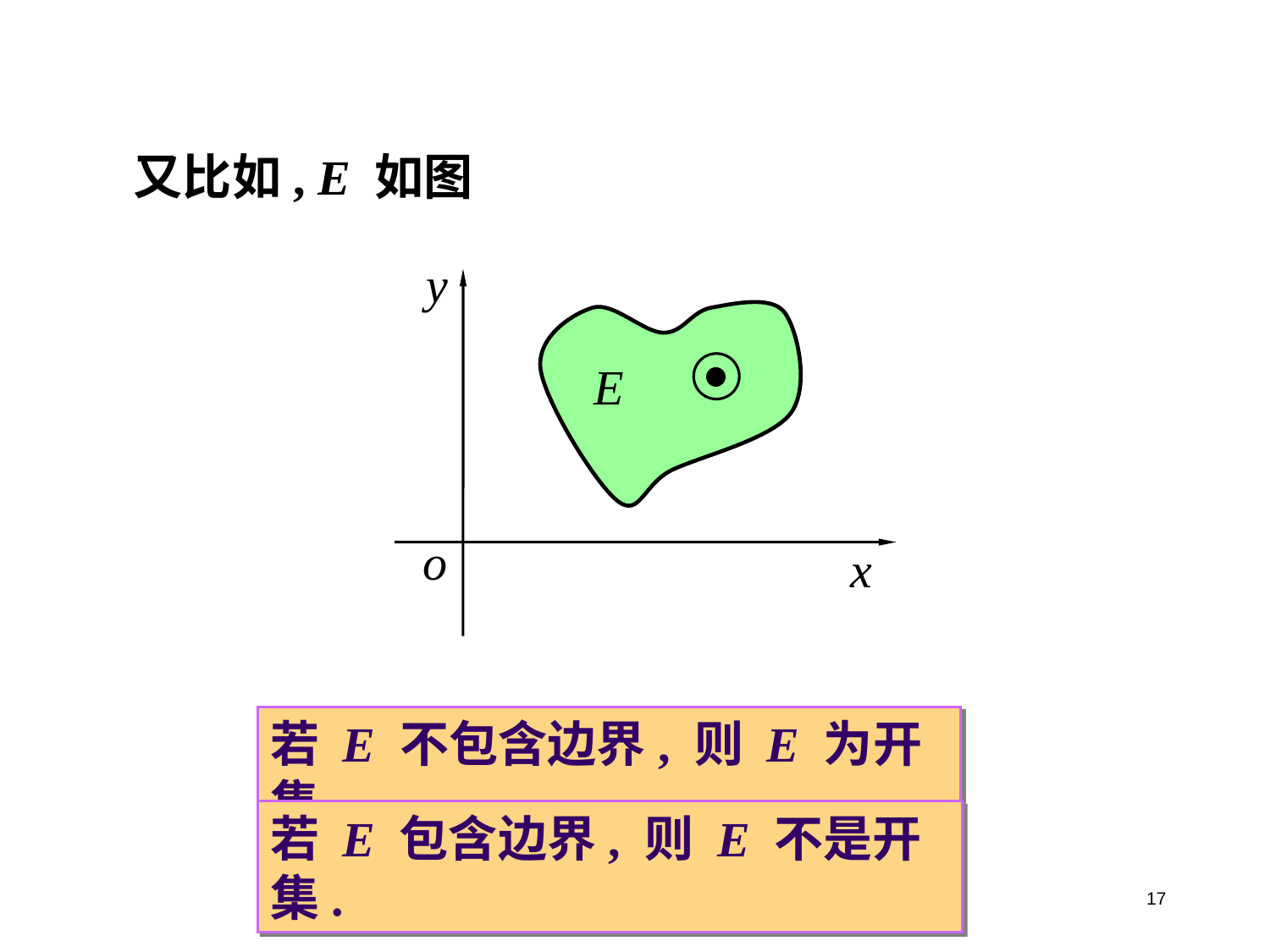

又比如, E 如图
y

E
o
x

若 E 不包含边界, 则 E 为开集.
若 E 包含边界, 则 E 不是开集.
17